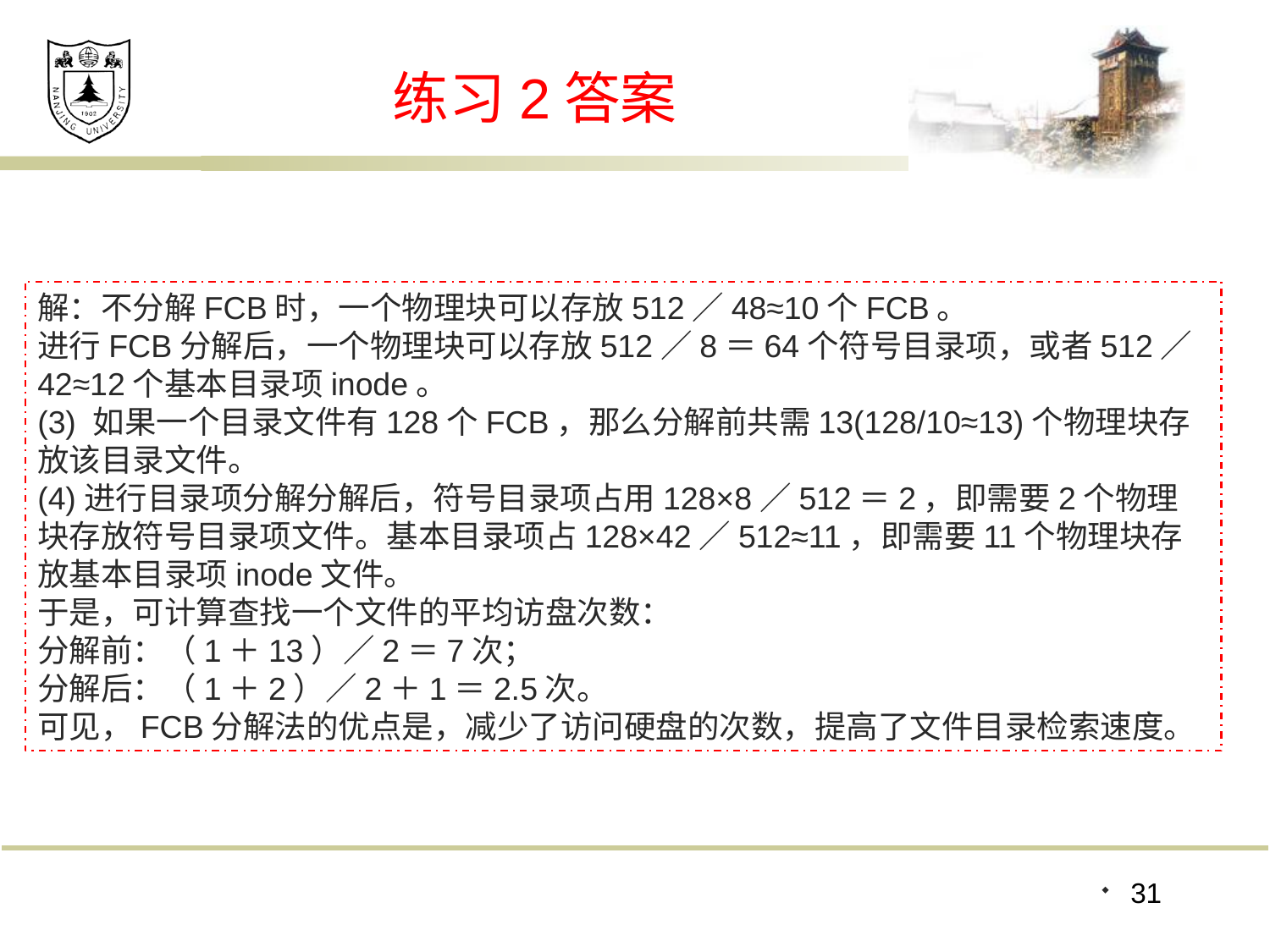

# 练习2答案
解：不分解FCB时，一个物理块可以存放512／48≈10个FCB。
进行FCB分解后，一个物理块可以存放512／8＝64个符号目录项，或者512／42≈12个基本目录项inode。
(3) 如果一个目录文件有128个FCB，那么分解前共需13(128/10≈13)个物理块存放该目录文件。
(4)进行目录项分解分解后，符号目录项占用128×8／512＝2，即需要2个物理块存放符号目录项文件。基本目录项占128×42／512≈11，即需要11个物理块存放基本目录项inode文件。
于是，可计算查找一个文件的平均访盘次数：
分解前：（1＋13）／2＝7次；
分解后：（1＋2）／2＋1＝2.5次。
可见，FCB分解法的优点是，减少了访问硬盘的次数，提高了文件目录检索速度。
31